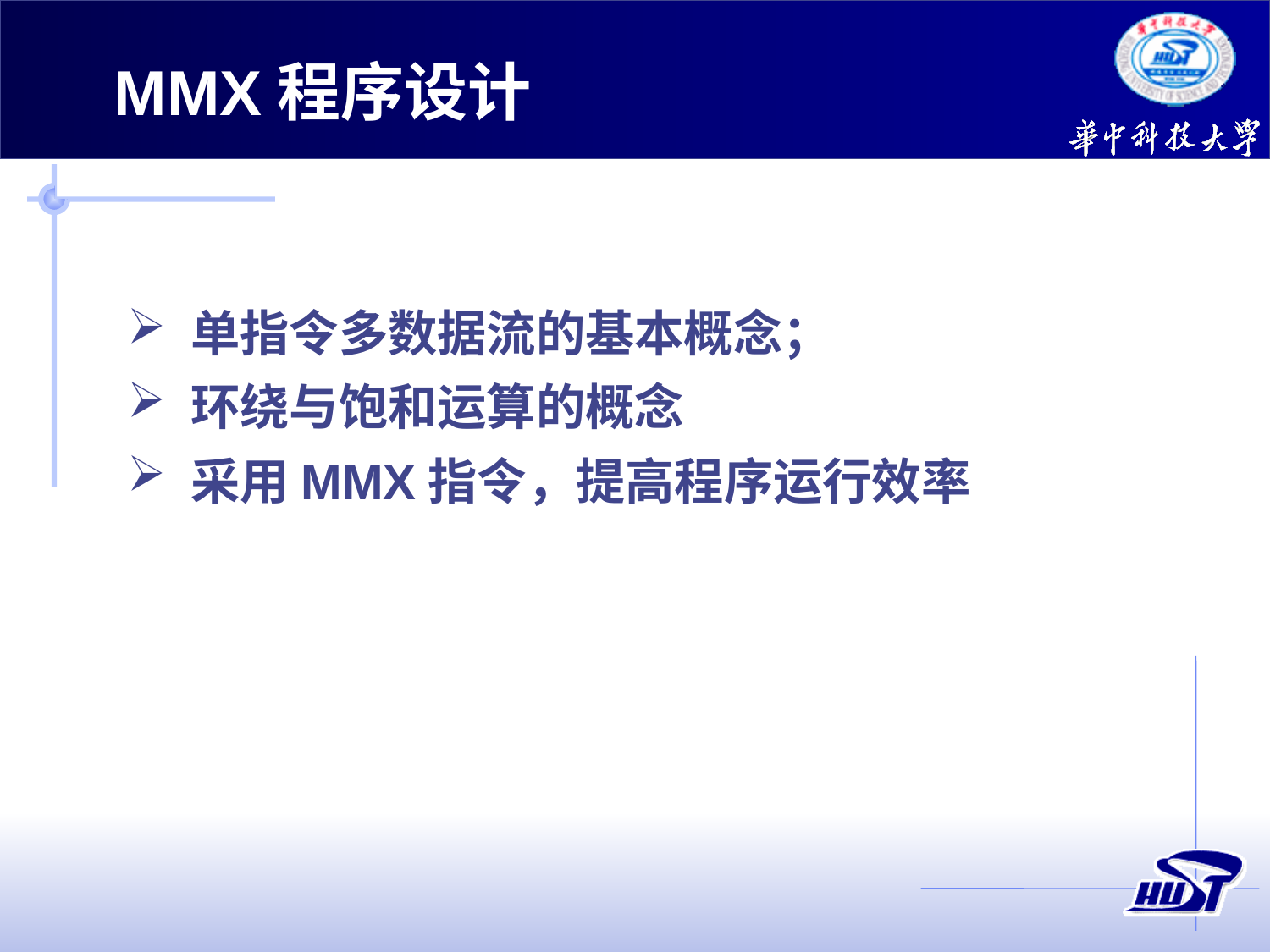

MMX程序设计
单指令多数据流的基本概念；
环绕与饱和运算的概念
采用MMX指令，提高程序运行效率